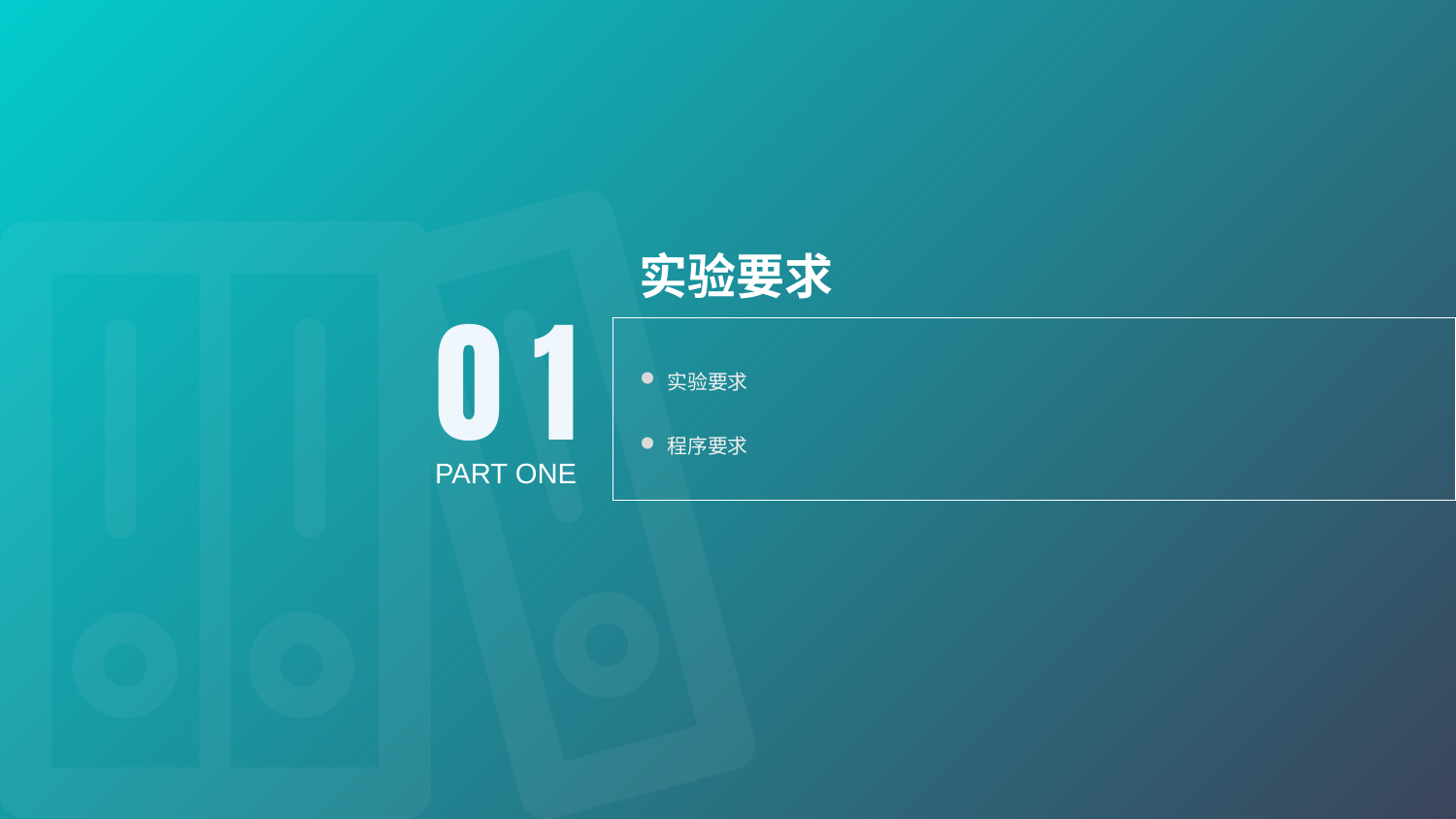

实验要求
0 1

实验要求

程序要求
PART ONE